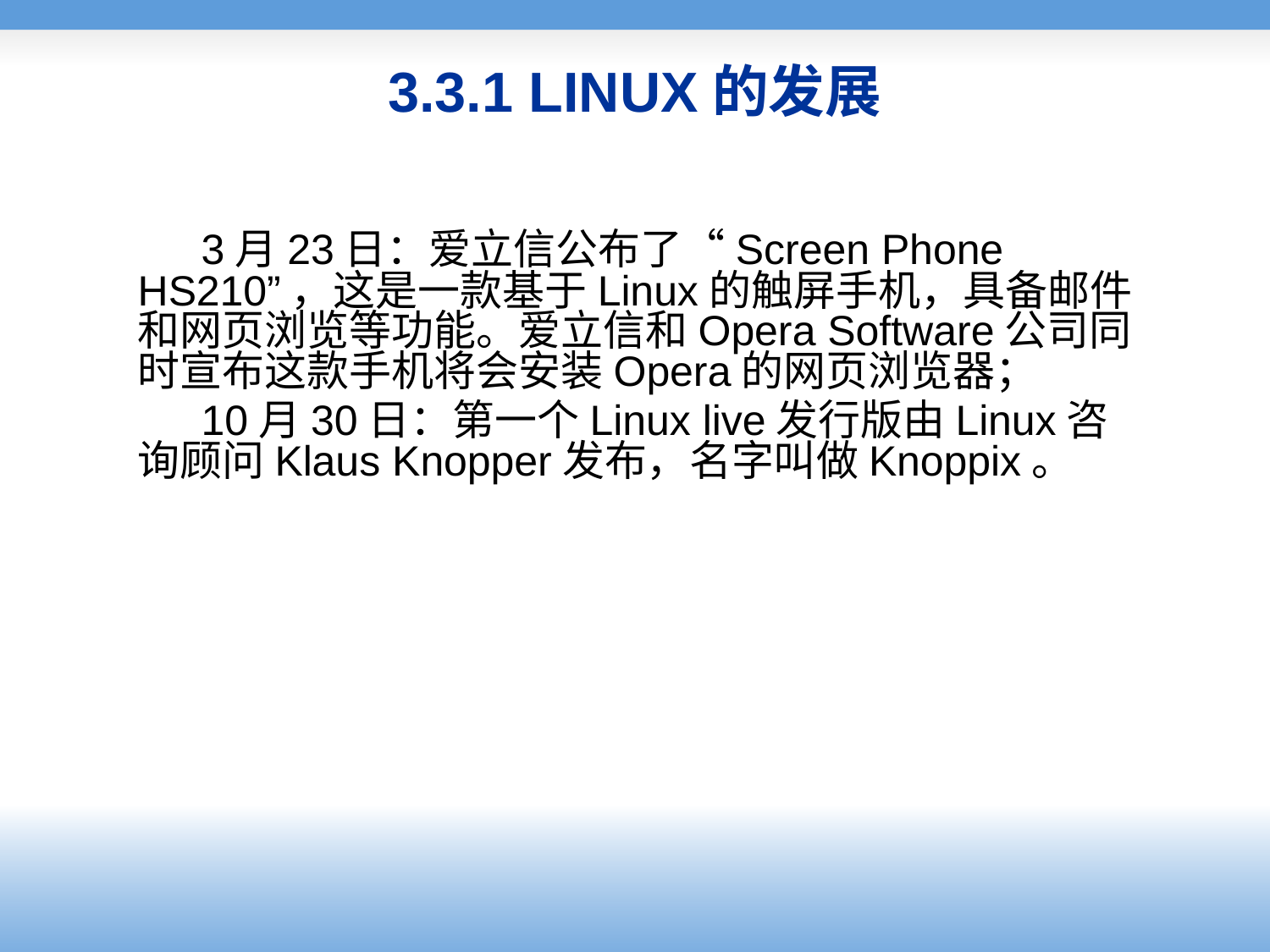

# 3.3.1 LINUX的发展
3月23日：爱立信公布了“Screen Phone HS210”，这是一款基于Linux的触屏手机，具备邮件和网页浏览等功能。爱立信和Opera Software公司同时宣布这款手机将会安装Opera的网页浏览器；
10月30日：第一个Linux live发行版由Linux咨询顾问Klaus Knopper发布，名字叫做Knoppix。